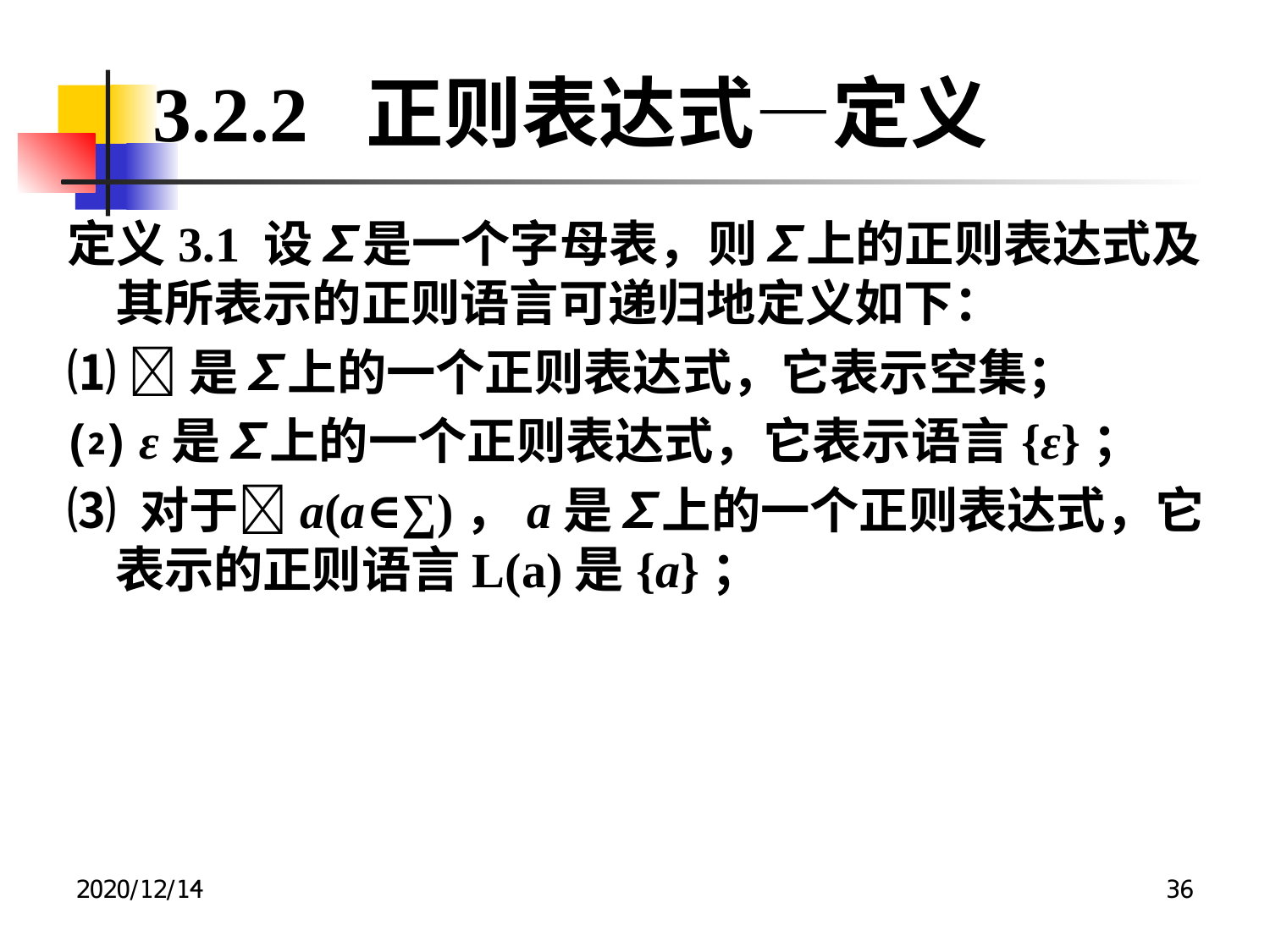

3.2.2  正则表达式—定义
定义3.1 设∑是一个字母表，则∑上的正则表达式及其所表示的正则语言可递归地定义如下：
⑴ ∅是∑上的一个正则表达式，它表示空集；
⑵ ε是∑上的一个正则表达式，它表示语言{ε}；
⑶ 对于∀a(a∈∑)，a是∑上的一个正则表达式，它表示的正则语言L(a)是{a}；
2020/12/14
36